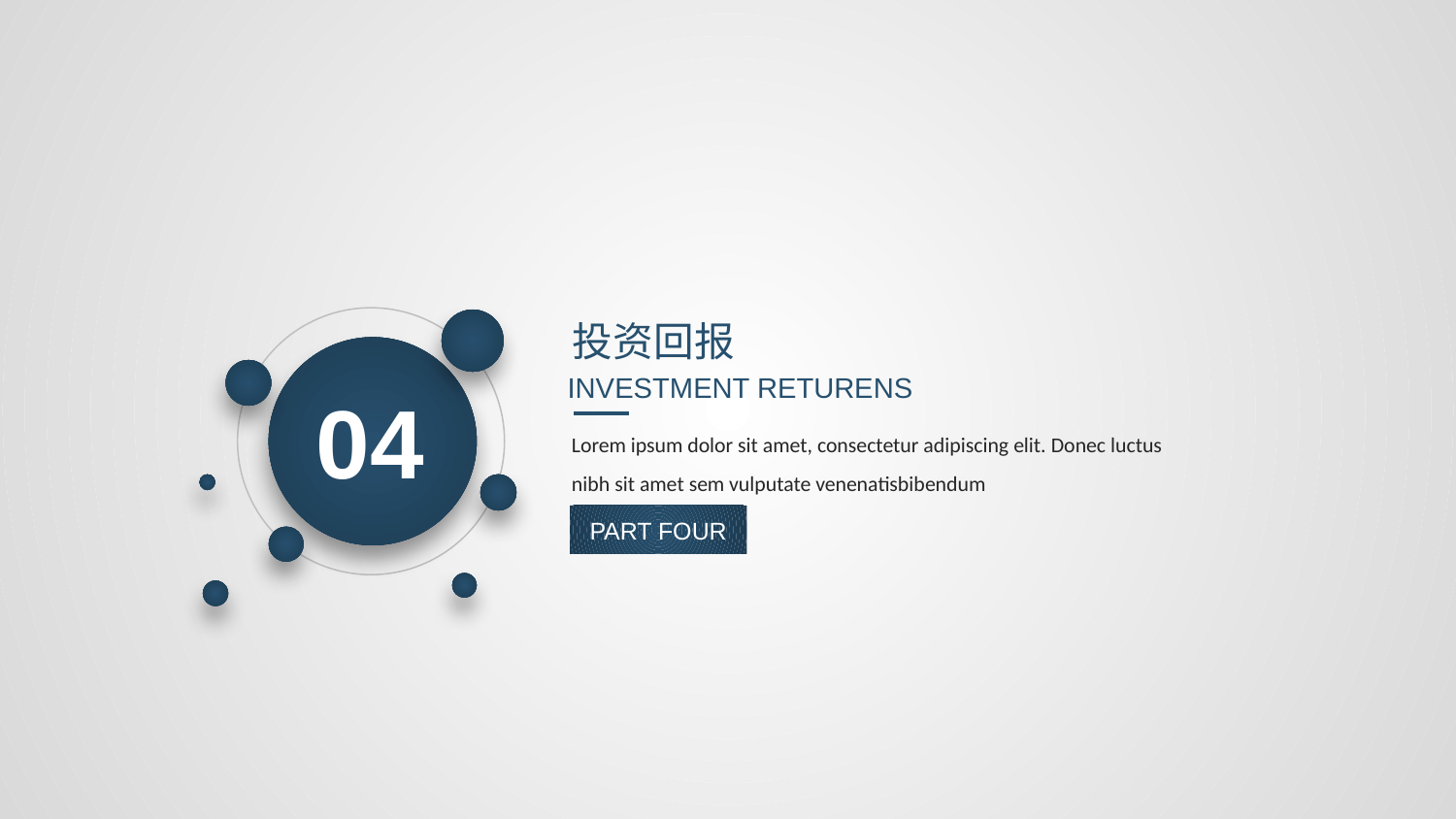

投资回报

INVESTMENT RETURENS
04
Lorem ipsum dolor sit amet, consectetur adipiscing elit. Donec luctus nibh sit amet sem vulputate venenatisbibendum

PART FOUR